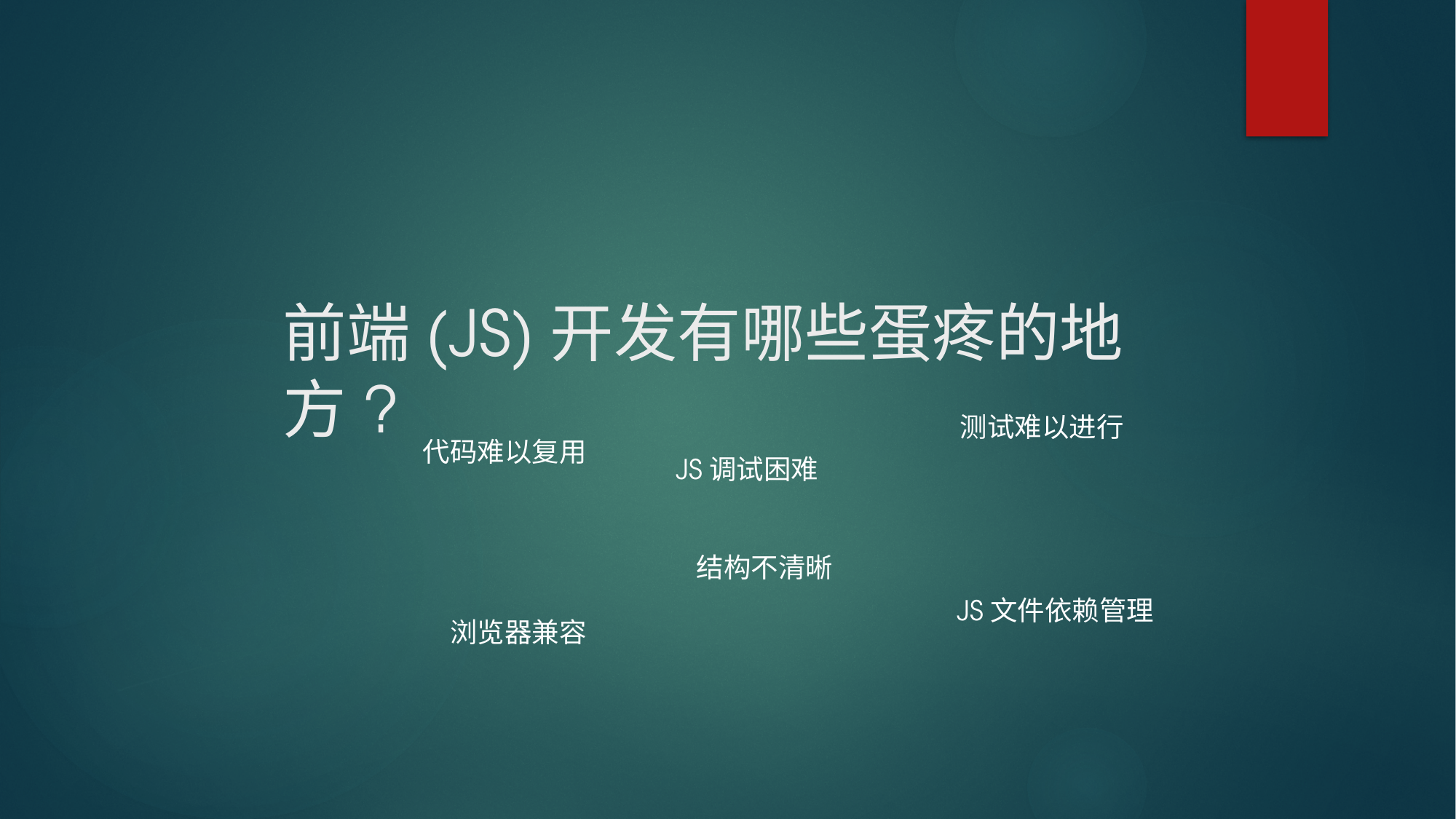

# 前端(JS)开发有哪些蛋疼的地方?
测试难以进行
代码难以复用
JS调试困难
结构不清晰
JS文件依赖管理
浏览器兼容